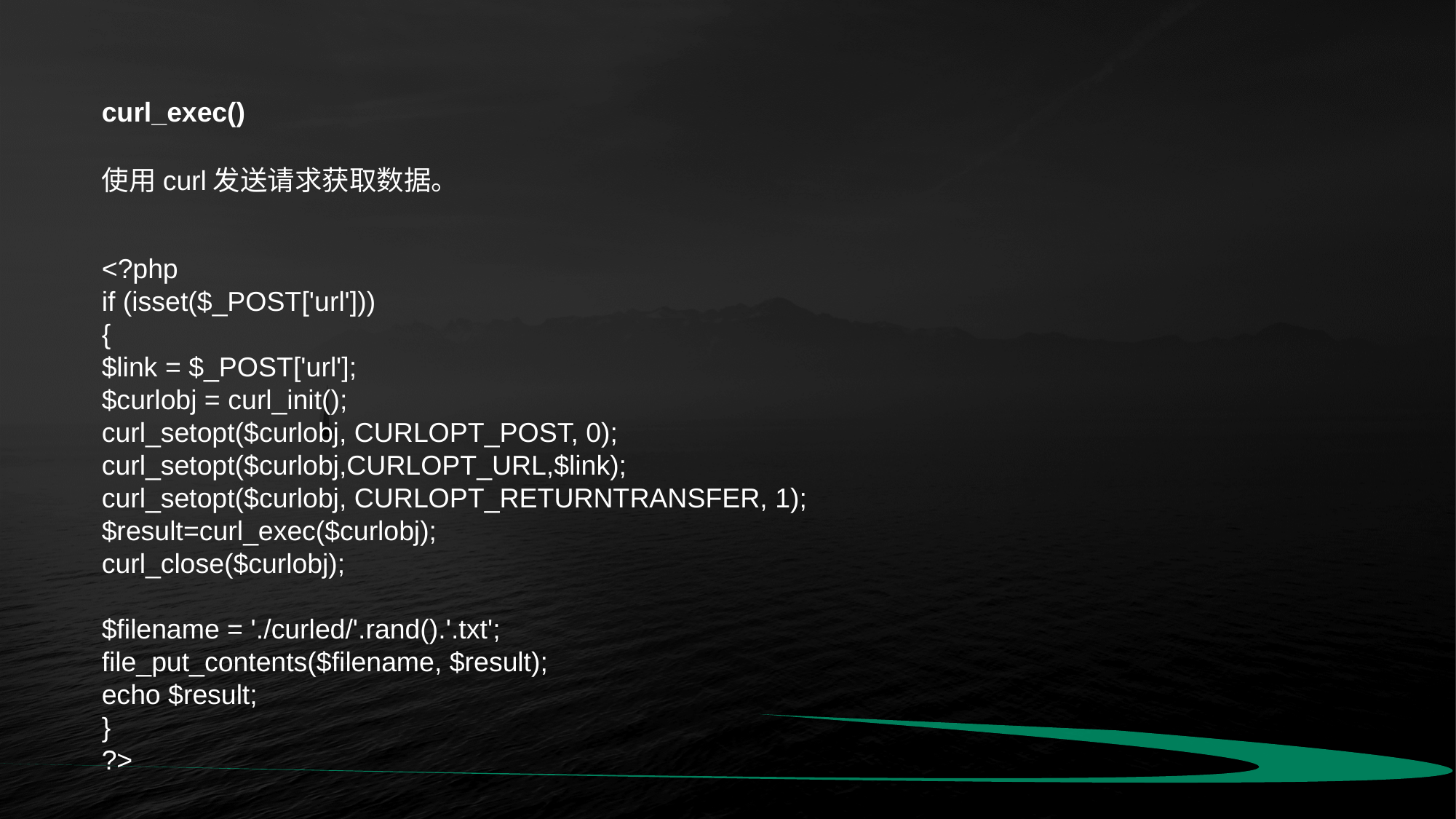

curl_exec()
使用curl发送请求获取数据。
<?php
if (isset($_POST['url']))
{
$link = $_POST['url'];
$curlobj = curl_init();
curl_setopt($curlobj, CURLOPT_POST, 0);
curl_setopt($curlobj,CURLOPT_URL,$link);
curl_setopt($curlobj, CURLOPT_RETURNTRANSFER, 1);
$result=curl_exec($curlobj);
curl_close($curlobj);

$filename = './curled/'.rand().'.txt';
file_put_contents($filename, $result);
echo $result;
}
?>